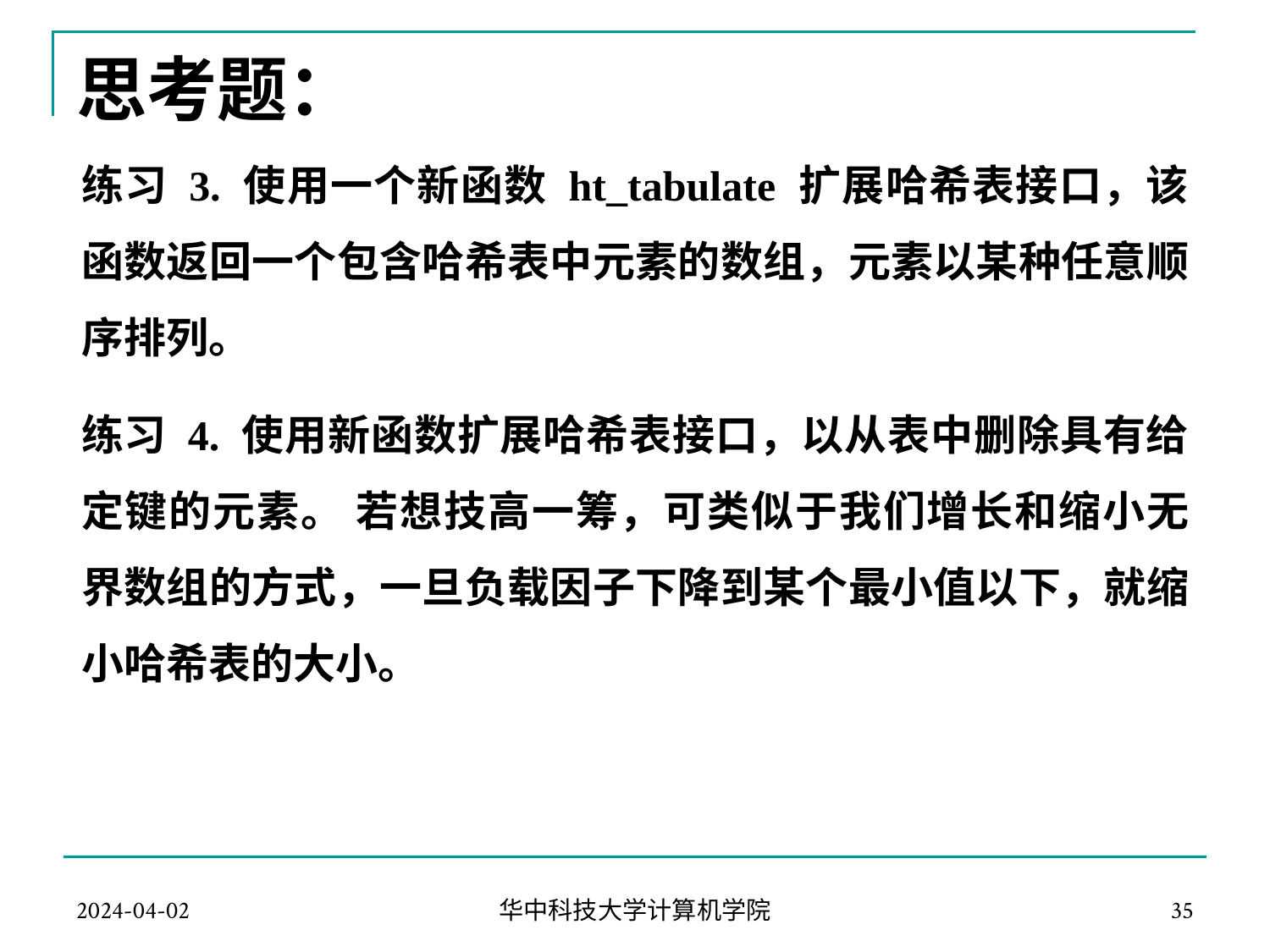

# 思考题：
练习 3. 使用一个新函数 ht_tabulate 扩展哈希表接口，该函数返回一个包含哈希表中元素的数组，元素以某种任意顺序排列。
练习 4. 使用新函数扩展哈希表接口，以从表中删除具有给定键的元素。 若想技高一筹，可类似于我们增长和缩小无界数组的方式，一旦负载因子下降到某个最小值以下，就缩小哈希表的大小。

2024-04-02
华中科技大学计算机学院
35